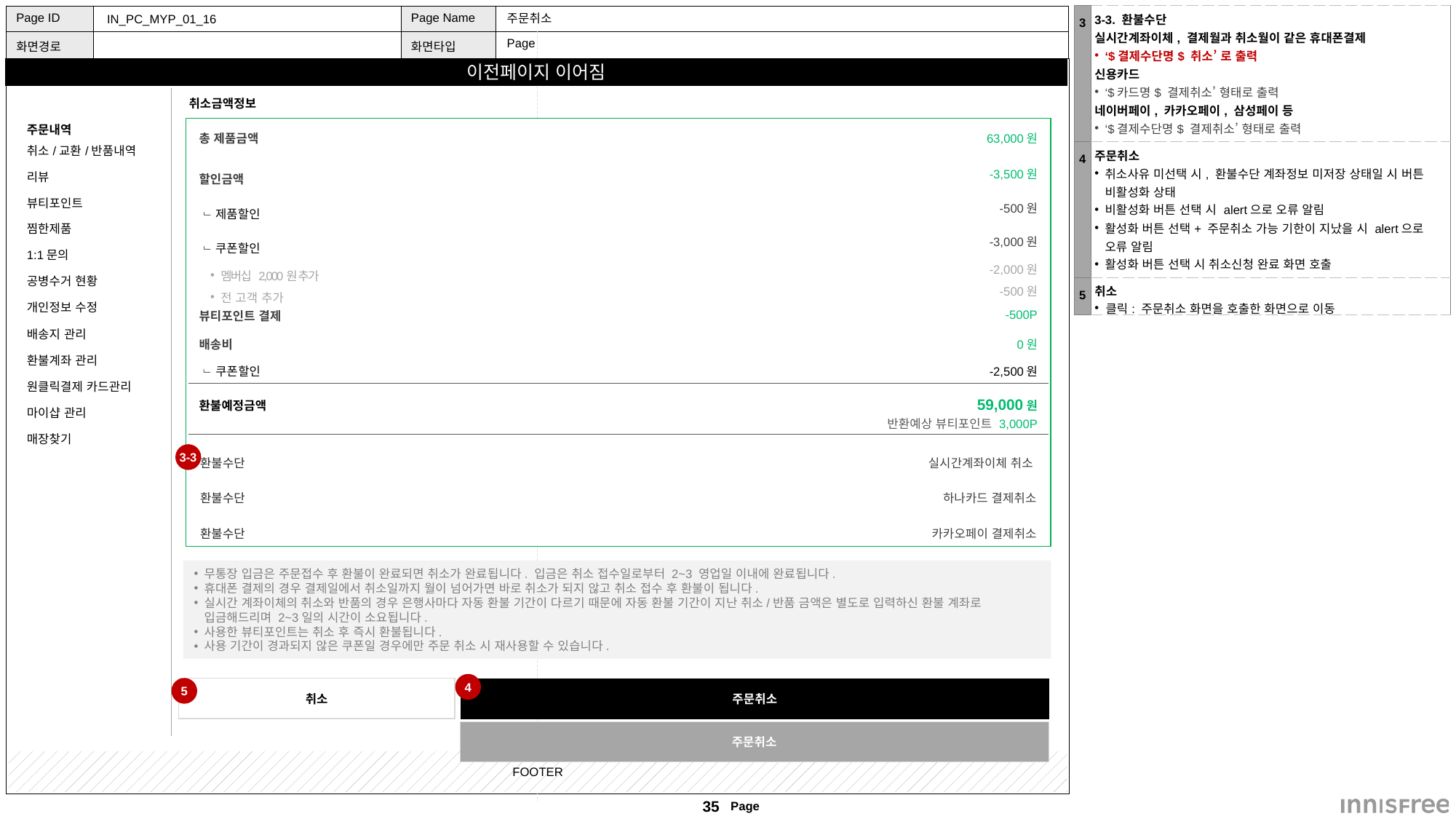

| 3 | 3-3. 환불수단 실시간계좌이체, 결제월과 취소월이 같은 휴대폰결제 ‘$결제수단명$ 취소’ 로 출력 신용카드 ‘$카드명$ 결제취소’ 형태로 출력 네이버페이, 카카오페이, 삼성페이 등 ‘$결제수단명$ 결제취소’ 형태로 출력 |
| --- | --- |
| 4 | 주문취소 취소사유 미선택 시, 환불수단 계좌정보 미저장 상태일 시 버튼 비활성화 상태 비활성화 버튼 선택 시 alert으로 오류 알림 활성화 버튼 선택+ 주문취소 가능 기한이 지났을 시 alert으로 오류 알림 활성화 버튼 선택 시 취소신청 완료 화면 호출 |
| 5 | 취소 클릭: 주문취소 화면을 호출한 화면으로 이동 |
 IN_PC_MYP_01_16
# 주문취소
Page
| 주문내역 |
| --- |
| 취소/교환/반품내역 |
| 리뷰 |
| 뷰티포인트 |
| 찜한제품 |
| 1:1문의 |
| 공병수거 현황 |
| 개인정보 수정 |
| 배송지 관리 |
| 환불계좌 관리 |
| 원클릭결제 카드관리 |
| 마이샵 관리 |
| 매장찾기 |
|  |
취소금액정보
환불수단
입금전 상태로 환불 불필요
| 총 제품금액 | 63,000원 |
| --- | --- |
| 할인금액 | -3,500원 |
| ⨽제품할인 | -500원 |
| ⨽쿠폰할인 | -3,000원 |
| 멤버십 2,000원 추가 | -2,000원 |
| 전 고객 추가 | -500원 |
| 뷰티포인트 결제 | -500P |
| 배송비 | 0원 |
| ⨽쿠폰할인 | -2,500원 |
| 환불예정금액 | 59,000원 반환예상 뷰티포인트 3,000P |
|  |
| --- |
| 환불수단 | 실시간계좌이체 취소 |
| --- | --- |
| 환불수단 | 하나카드 결제취소 |
| 환불수단 | 카카오페이 결제취소 |
3-3
무통장 입금은 주문접수 후 환불이 완료되면 취소가 완료됩니다. 입금은 취소 접수일로부터 2~3 영업일 이내에 완료됩니다.
휴대폰 결제의 경우 결제일에서 취소일까지 월이 넘어가면 바로 취소가 되지 않고 취소 접수 후 환불이 됩니다.
실시간 계좌이체의 취소와 반품의 경우 은행사마다 자동 환불 기간이 다르기 때문에 자동 환불 기간이 지난 취소/반품 금액은 별도로 입력하신 환불 계좌로 입금해드리며 2~3일의 시간이 소요됩니다.
사용한 뷰티포인트는 취소 후 즉시 환불됩니다.
사용 기간이 경과되지 않은 쿠폰일 경우에만 주문 취소 시 재사용할 수 있습니다.
4
5
취소
주문취소
주문취소
FOOTER